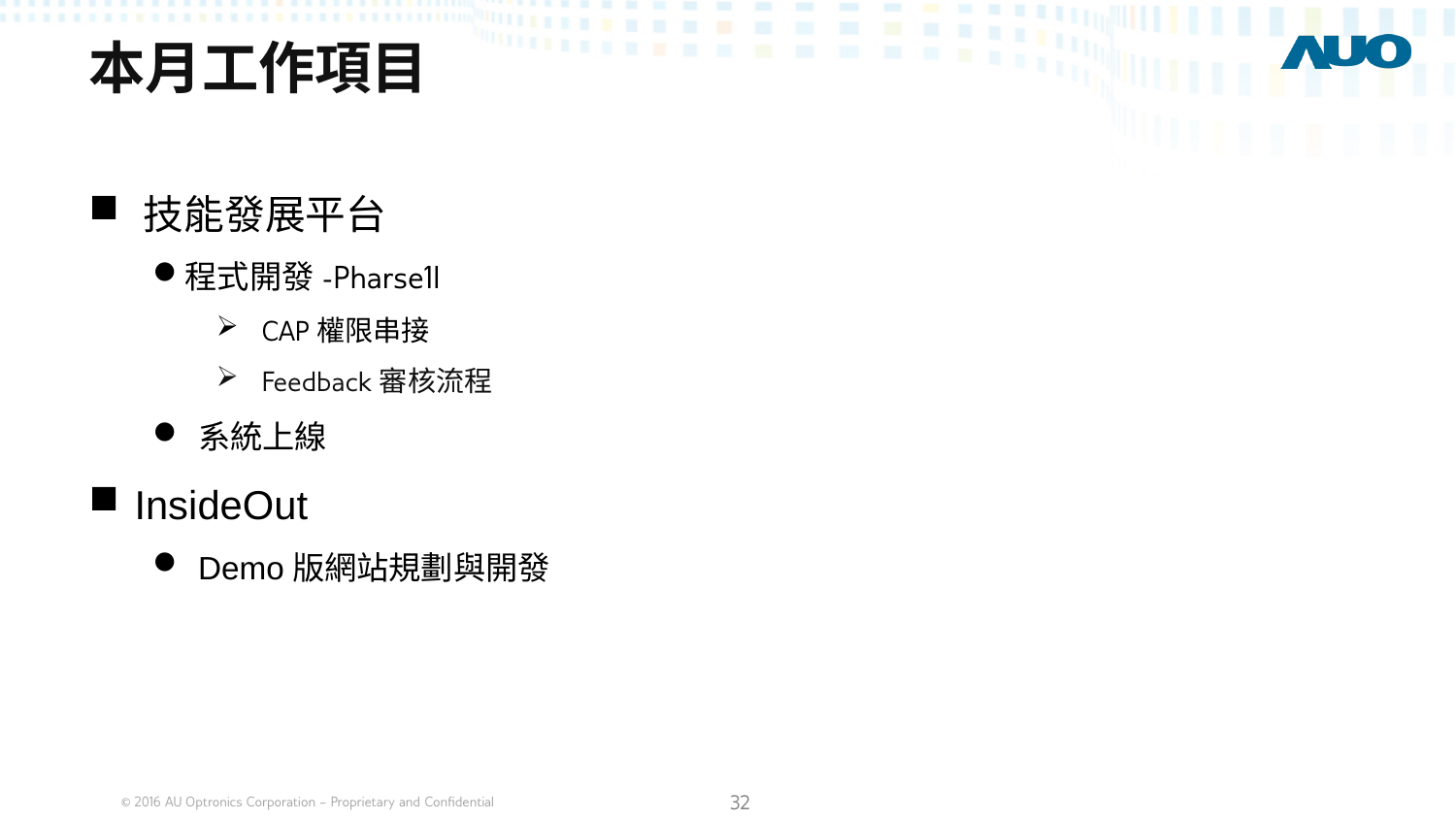

# 本月工作項目
技能發展平台
程式開發-Pharse1I
CAP權限串接
Feedback審核流程
系統上線
InsideOut
Demo版網站規劃與開發